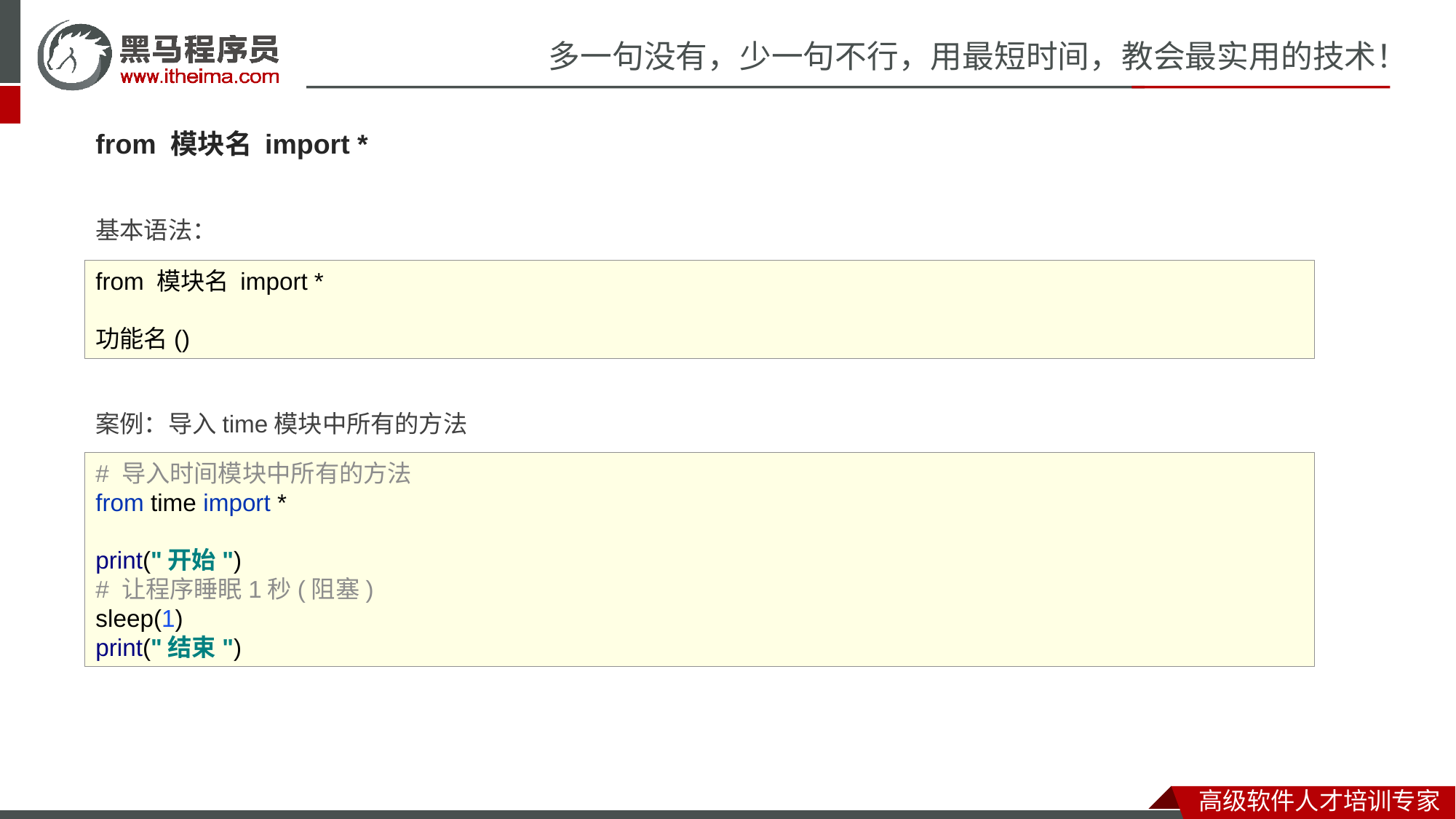

from 模块名 import *
基本语法：

案例：导入time模块中所有的方法
from 模块名 import *

功能名()
# 导入时间模块中所有的方法 from time import * print("开始") # 让程序睡眠1秒(阻塞) sleep(1) print("结束")